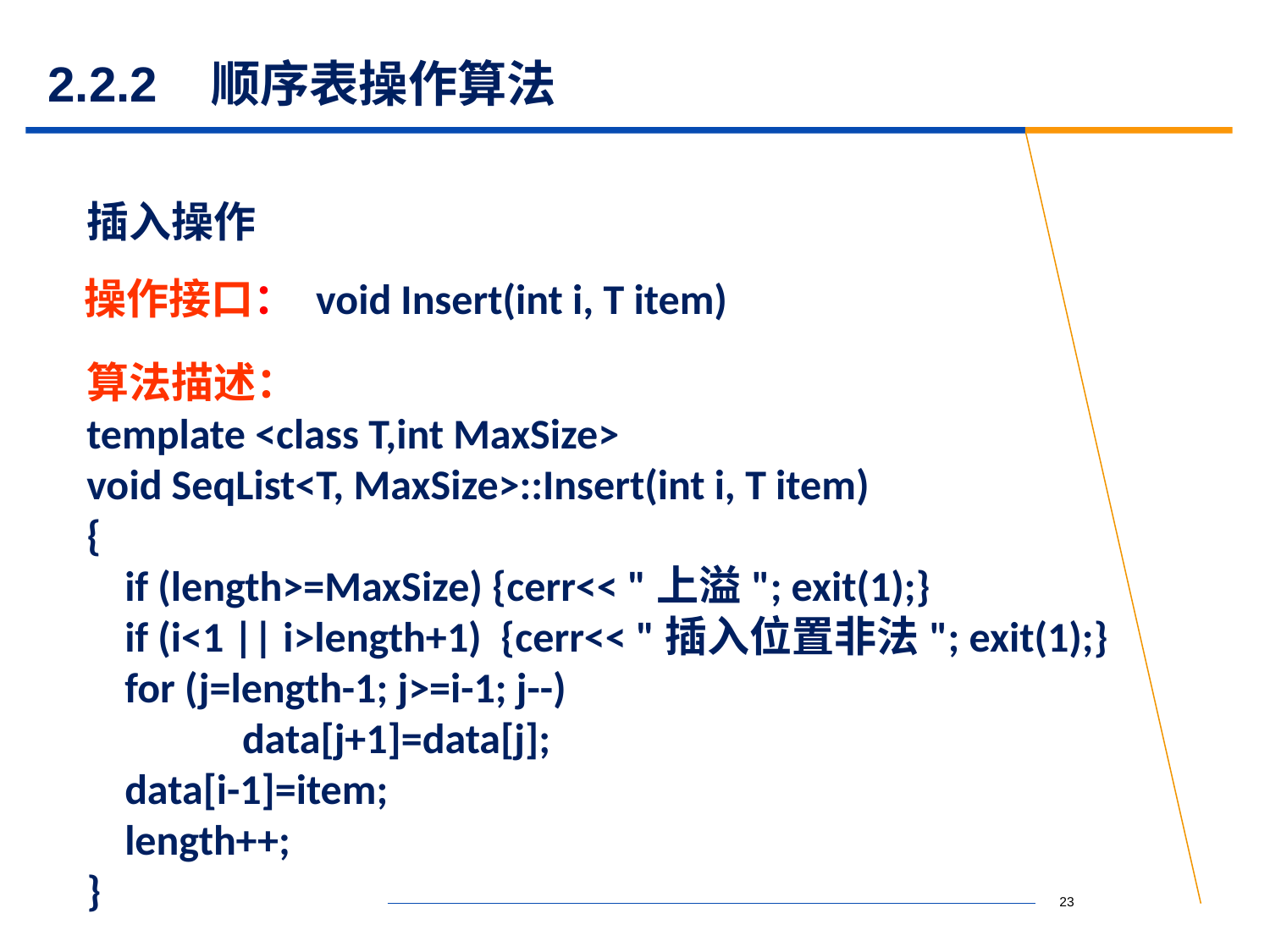

# 2.2.2   顺序表操作算法
插入操作
操作接口： void Insert(int i, T item)
算法描述：
template <class T,int MaxSize>
void SeqList<T, MaxSize>::Insert(int i, T item)
{
    if (length>=MaxSize) {cerr<< "上溢"; exit(1);}
    if (i<1 || i>length+1)  {cerr<< "插入位置非法"; exit(1);}
    for (j=length-1; j>=i-1; j--)
	   data[j+1]=data[j];
    data[i-1]=item;
    length++;
}